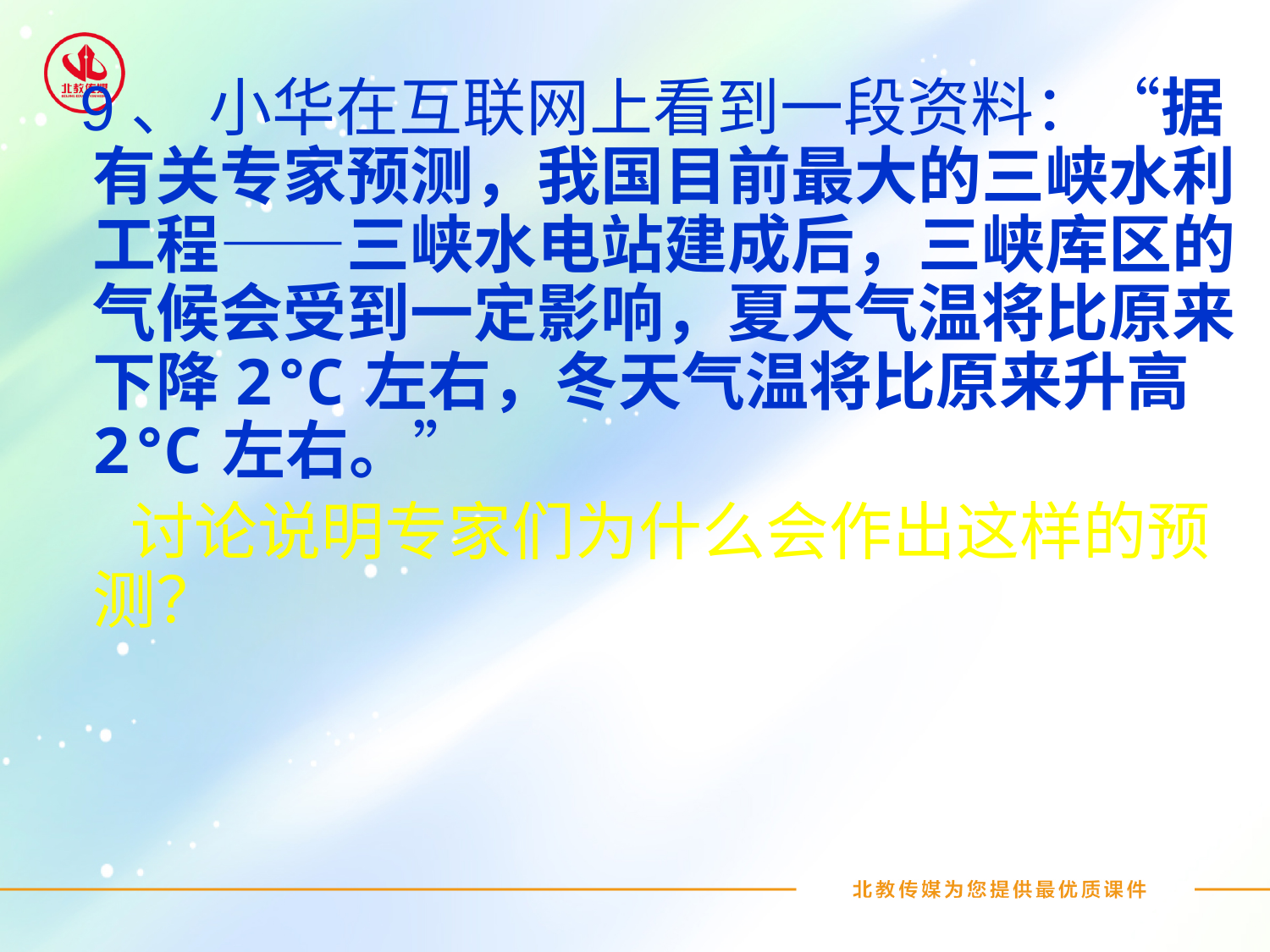

9、 小华在互联网上看到一段资料：“据有关专家预测，我国目前最大的三峡水利工程——三峡水电站建成后，三峡库区的气候会受到一定影响，夏天气温将比原来下降2℃左右，冬天气温将比原来升高 2℃左右。”
     讨论说明专家们为什么会作出这样的预测？